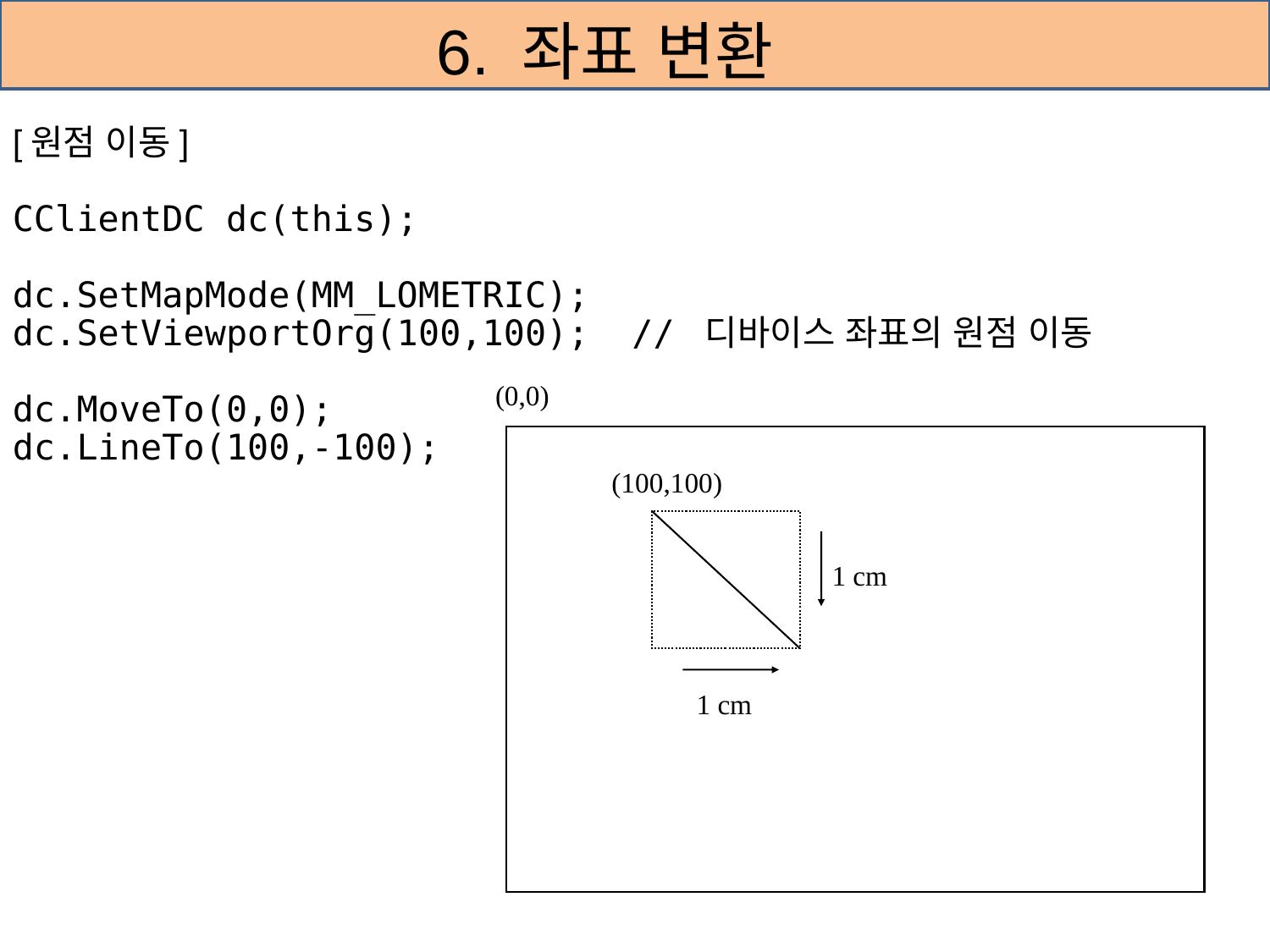

# 6. 좌표 변환
[원점 이동]

CClientDC dc(this);

dc.SetMapMode(MM_LOMETRIC);
dc.SetViewportOrg(100,100);  // 디바이스 좌표의 원점 이동

dc.MoveTo(0,0);
dc.LineTo(100,-100);

(0,0)

(100,100)

1 cm

1 cm